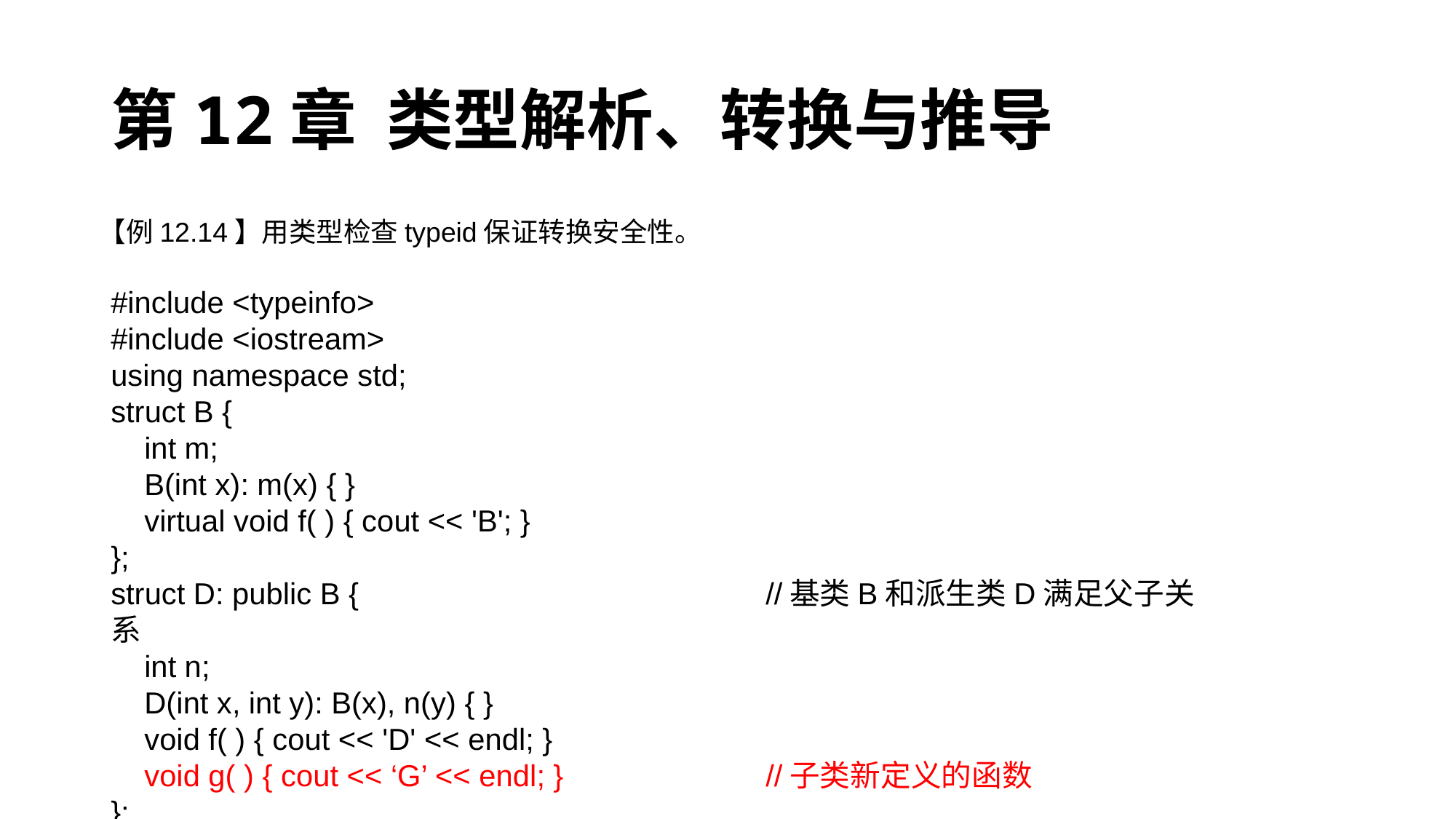

# 第12章  类型解析、转换与推导
【例12.14】用类型检查typeid保证转换安全性。
#include <typeinfo>
#include <iostream>
using namespace std;
struct B {
    int m;
    B(int x): m(x) { }
    virtual void f( ) { cout << 'B'; }
};
struct D: public B { 				//基类B和派生类D满足父子关系
    int n;
    D(int x, int y): B(x), n(y) { }
    void f( ) { cout << 'D' << endl; }
    void g( ) { cout << ‘G’ << endl; } 		//子类新定义的函数
};